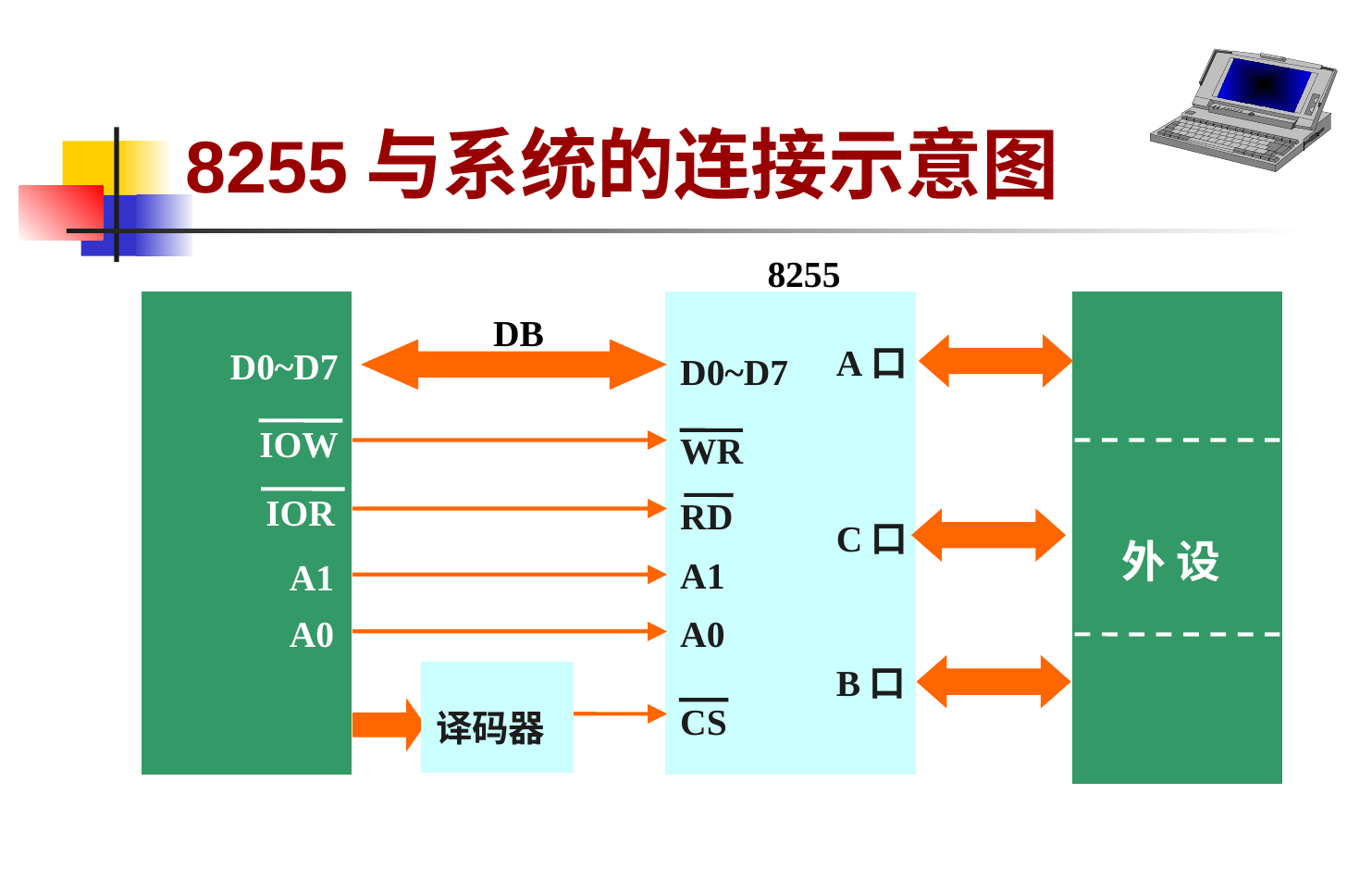

# 8255与系统的连接示意图
8255

DB
A口
D0~D7

D0~D7
IOW

WR

IOR
RD

C口
外 设

A1
A1

A0
A0

B口

译码器
CS

54